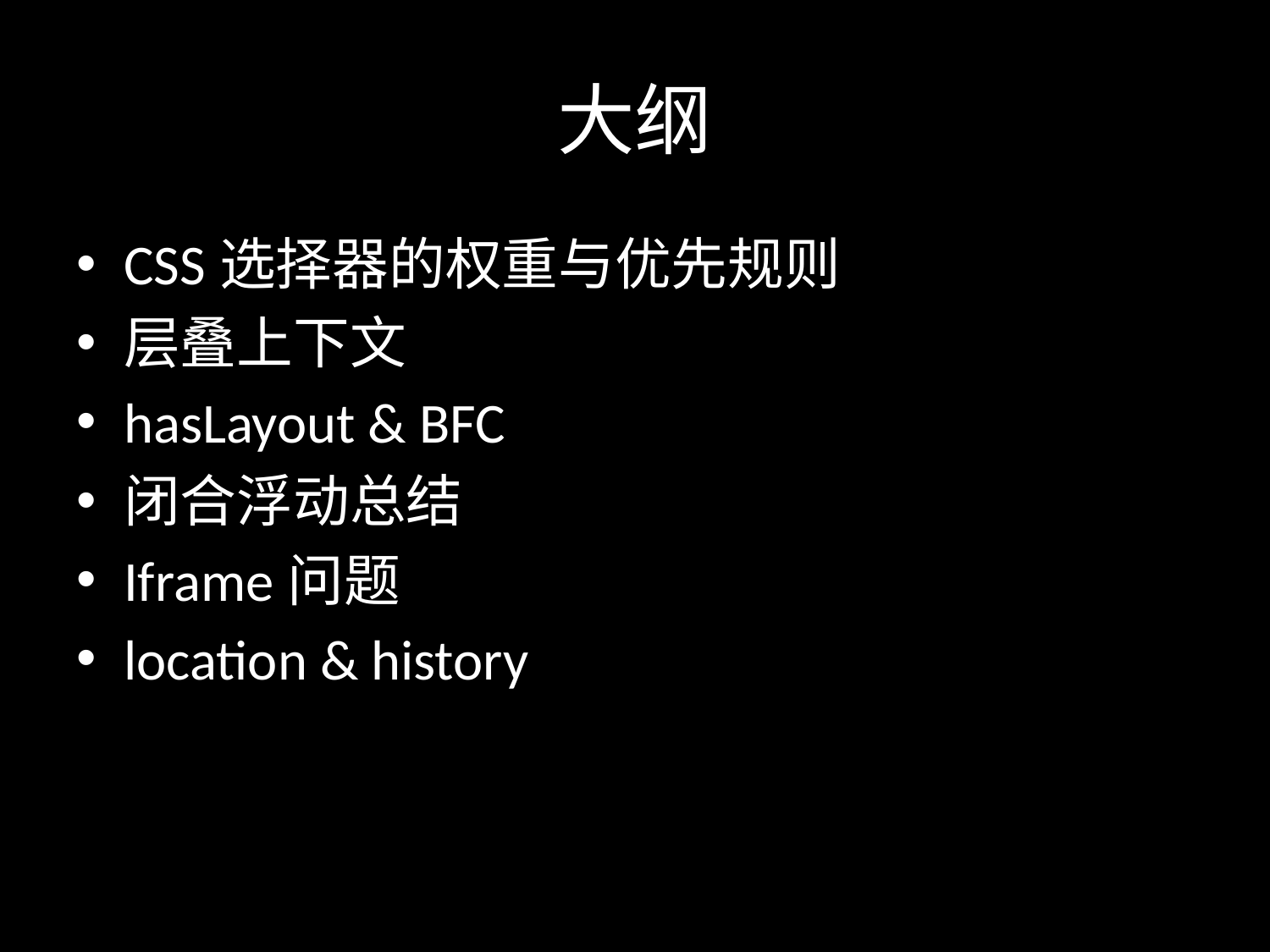

# 大纲
CSS选择器的权重与优先规则
层叠上下文
hasLayout & BFC
闭合浮动总结
Iframe问题
location & history